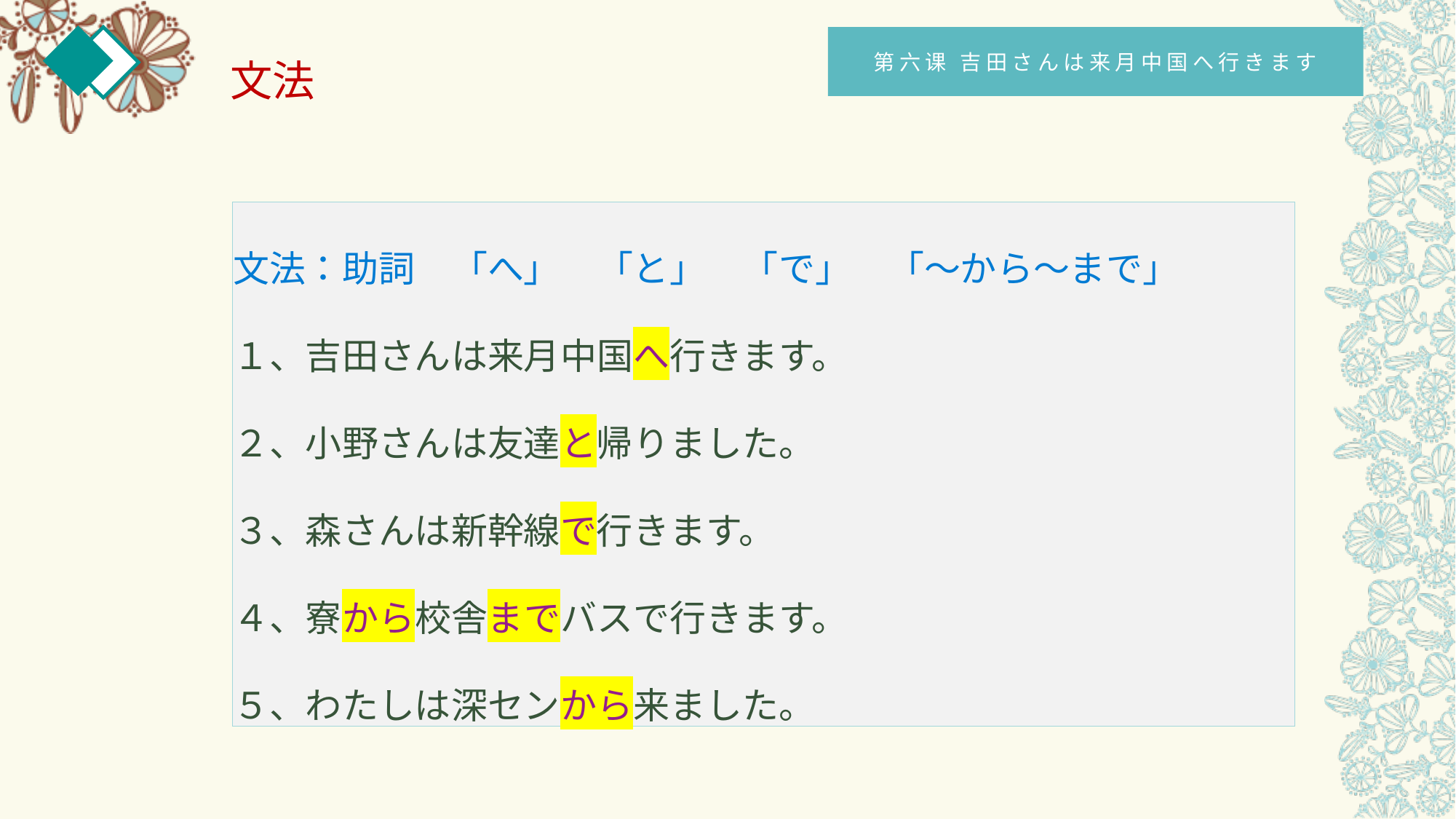

第六课 吉田さんは来月中国へ行きます

文法
文法：助詞　「へ」　「と」　「で」　「～から～まで」
１、吉田さんは来月中国へ行きます。
２、小野さんは友達と帰りました。
３、森さんは新幹線で行きます。
４、寮から校舎までバスで行きます。
５、わたしは深センから来ました。